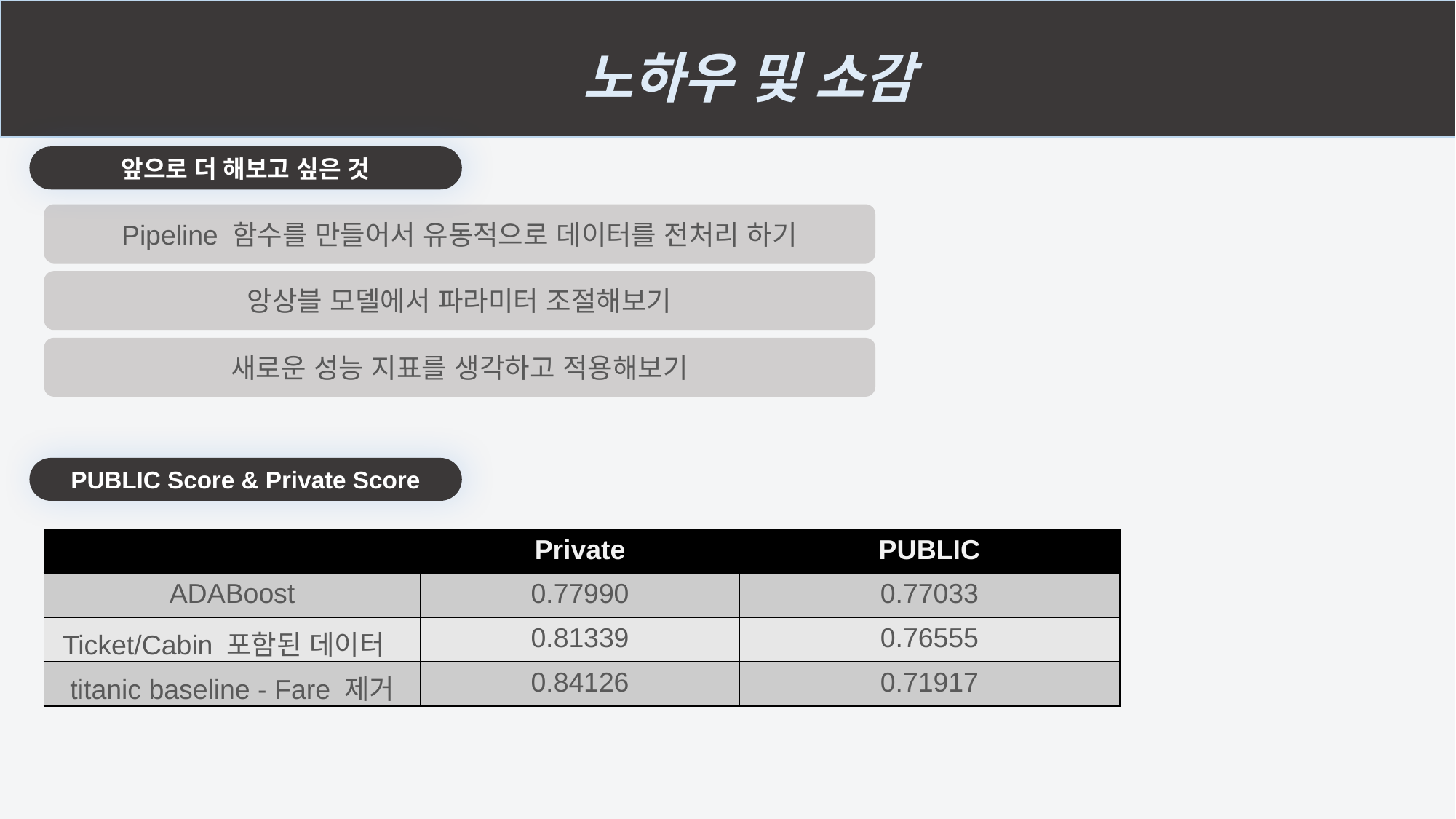

PPT PRESENTATION
Enjoy your stylish business and campus life with BIZCAM
노하우 및 소감
앞으로 더 해보고 싶은 것

Pipeline 함수를 만들어서 유동적으로 데이터를 전처리 하기
앙상블 모델에서 파라미터 조절해보기
새로운 성능 지표를 생각하고 적용해보기

PUBLIC Score & Private Score
|  | Private | PUBLIC |
| --- | --- | --- |
| ADABoost | 0.77990 | 0.77033 |
| Ticket/Cabin 포함된 데이터 | 0.81339 | 0.76555 |
| titanic baseline - Fare 제거 | 0.84126 | 0.71917 |